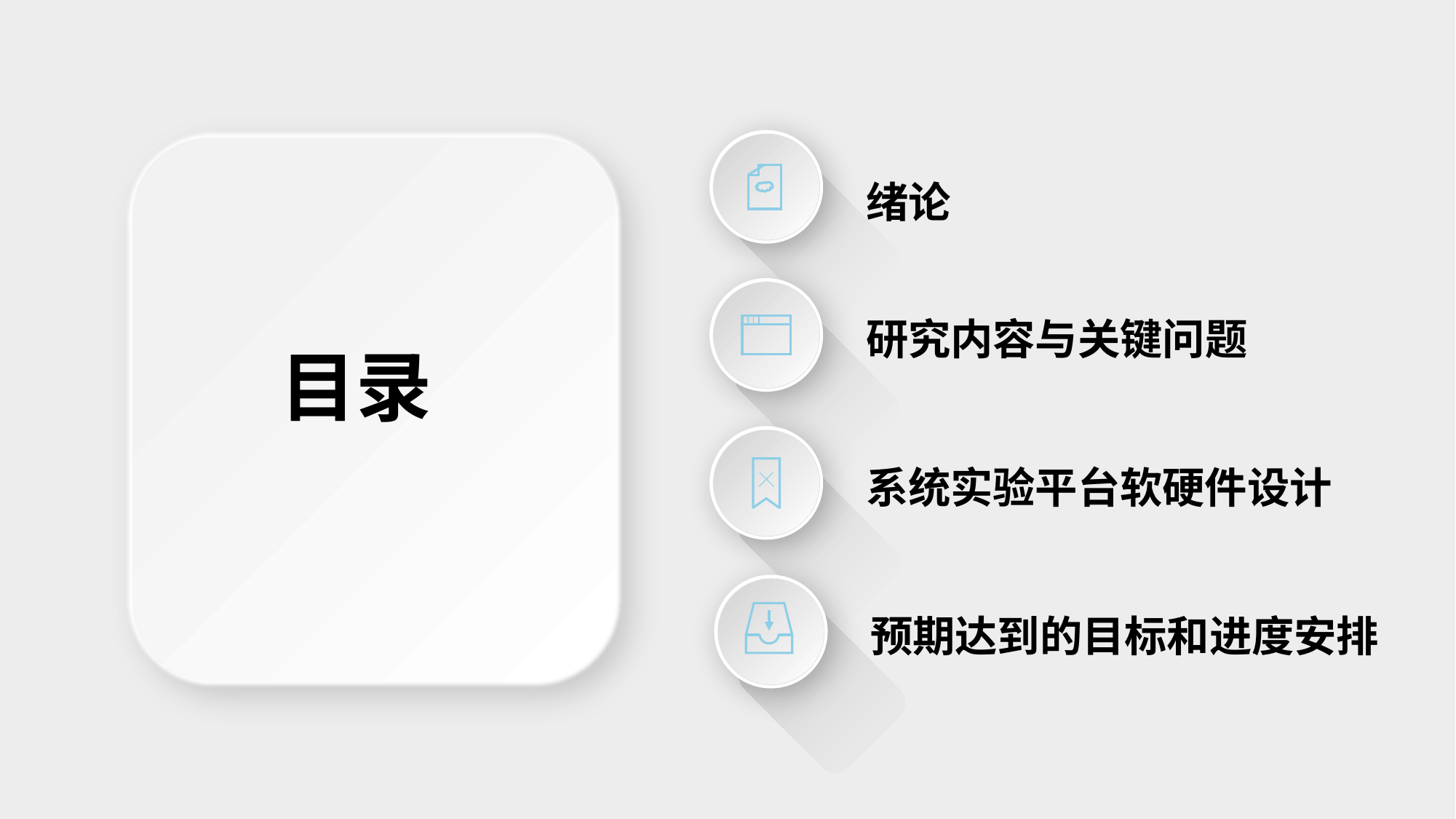

绪论

研究内容与关键问题

目录

系统实验平台软硬件设计

预期达到的目标和进度安排